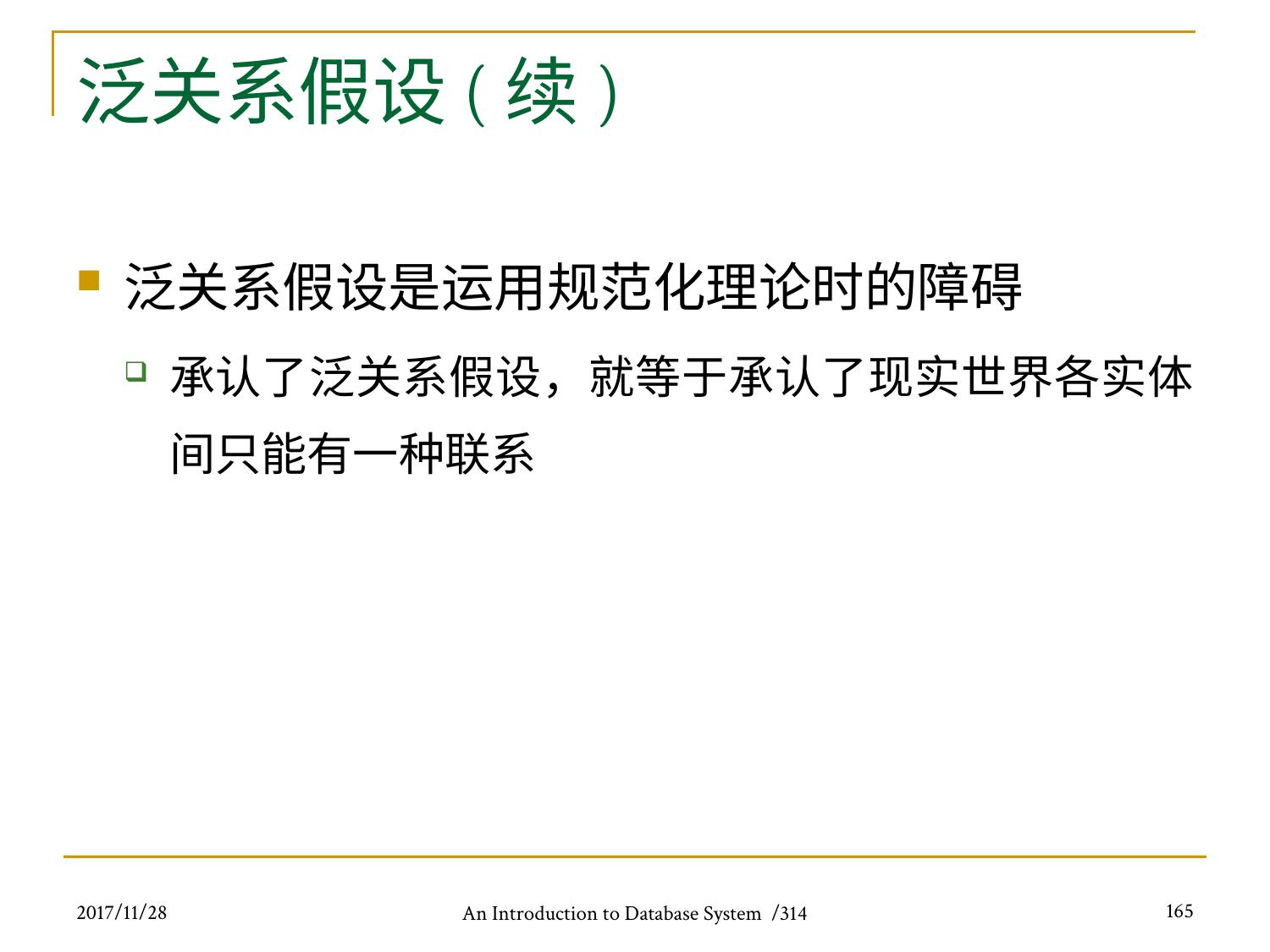

# 泛关系假设(续)
泛关系假设是运用规范化理论时的障碍
承认了泛关系假设，就等于承认了现实世界各实体间只能有一种联系

2017/11/28
165
An Introduction to Database System  /314